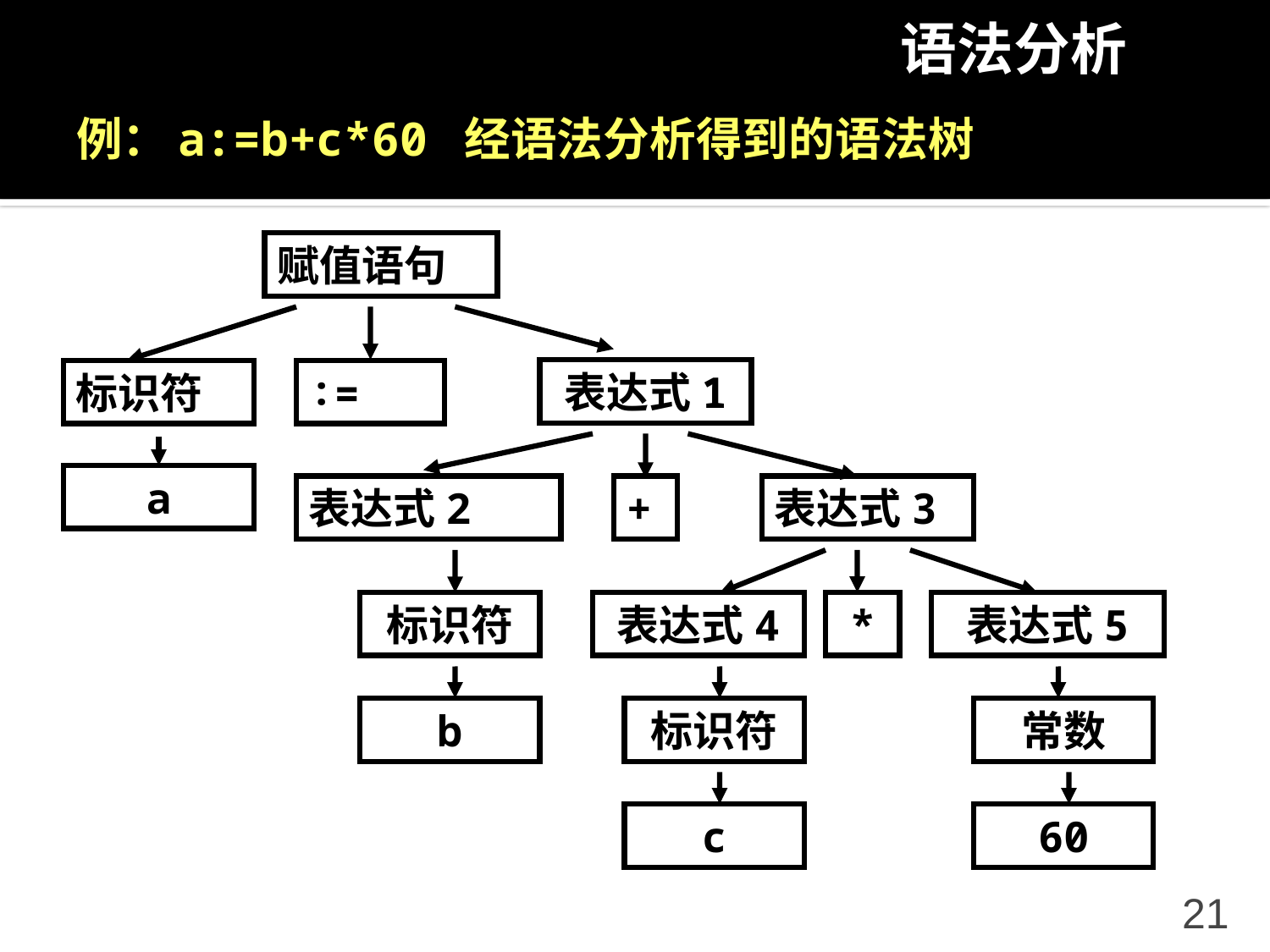

语法分析
# 例：a:=b+c*60 经语法分析得到的语法树
赋值语句

表达式1
标识符
∶=

a
表达式2
+
表达式3

标识符
表达式4
*
表达式5

b
标识符
常数

60

c
21